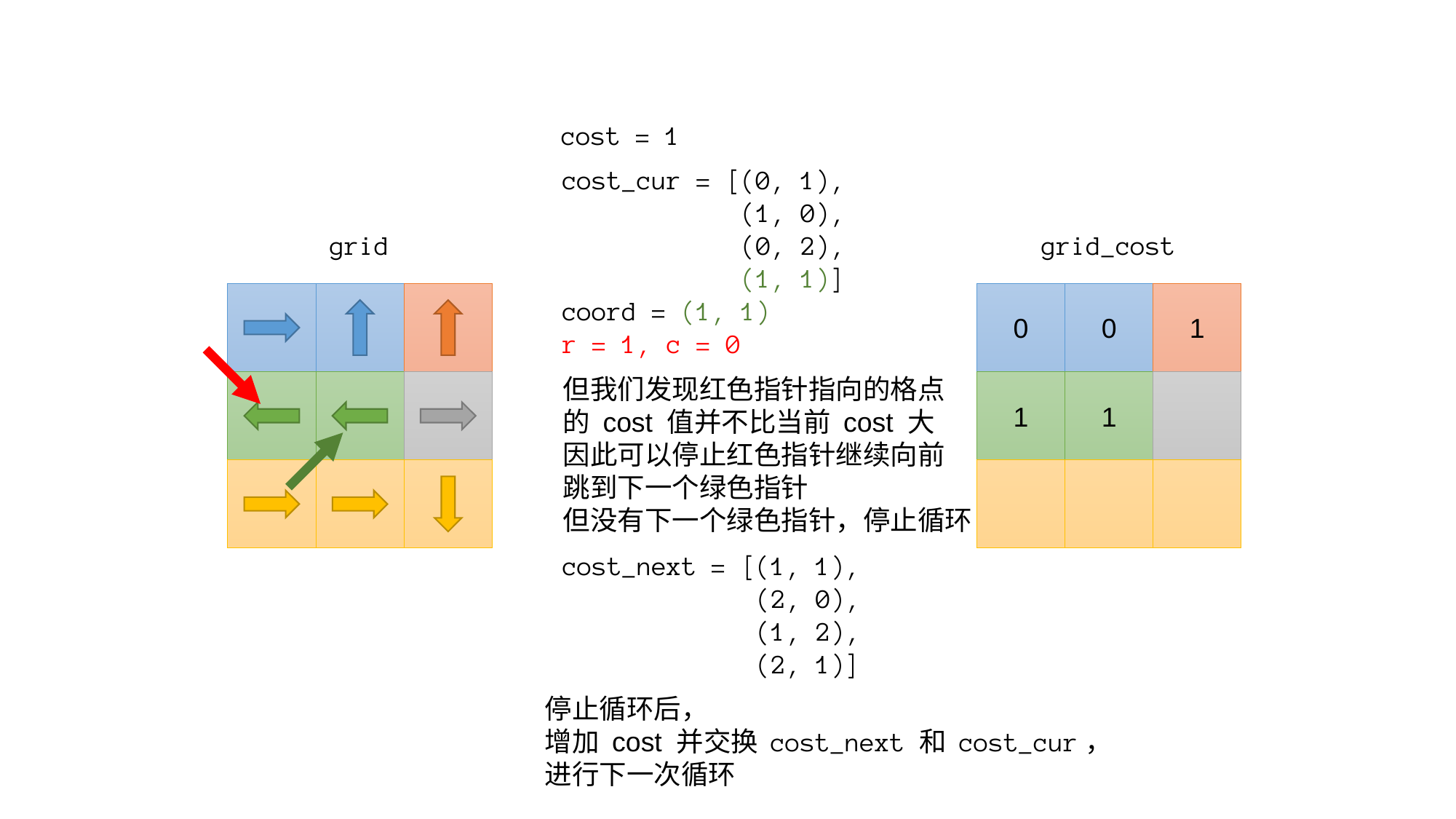

cost = 1
cost_cur = [(0, 1),
            (1, 0),
            (0, 2),
            (1, 1)]
coord = (1, 1)
r = 1, c = 0
grid
grid_cost

0
0
1

但我们发现红色指针指向的格点
的 cost 值并不比当前 cost 大
因此可以停止红色指针继续向前
跳到下一个绿色指针
但没有下一个绿色指针，停止循环

1
1

cost_next = [(1, 1),
             (2, 0),
             (1, 2),
             (2, 1)]
停止循环后，
增加 cost 并交换 cost_next 和 cost_cur，
进行下一次循环